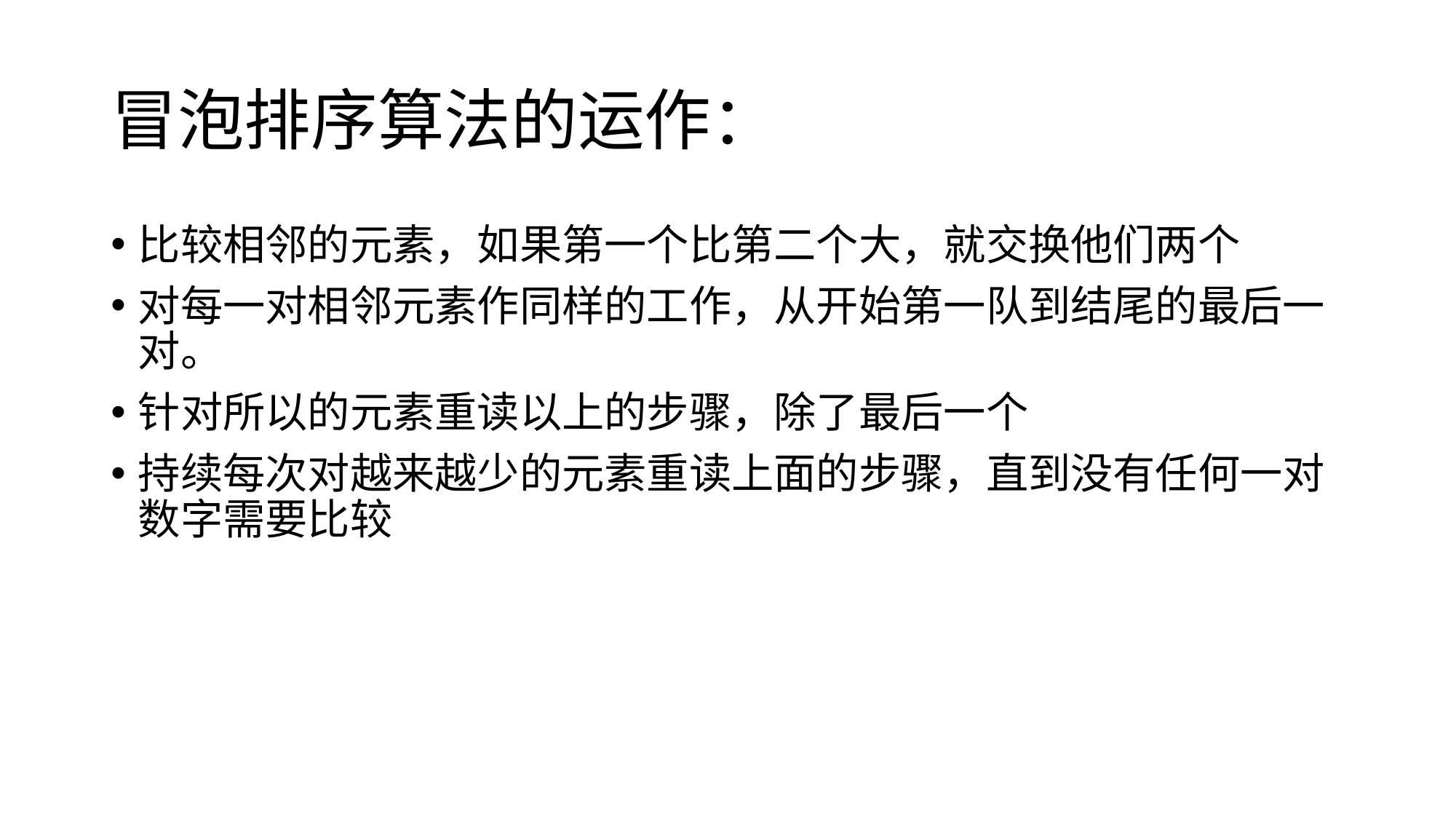

# 冒泡排序算法的运作：
比较相邻的元素，如果第一个比第二个大，就交换他们两个
对每一对相邻元素作同样的工作，从开始第一队到结尾的最后一对。
针对所以的元素重读以上的步骤，除了最后一个
持续每次对越来越少的元素重读上面的步骤，直到没有任何一对数字需要比较